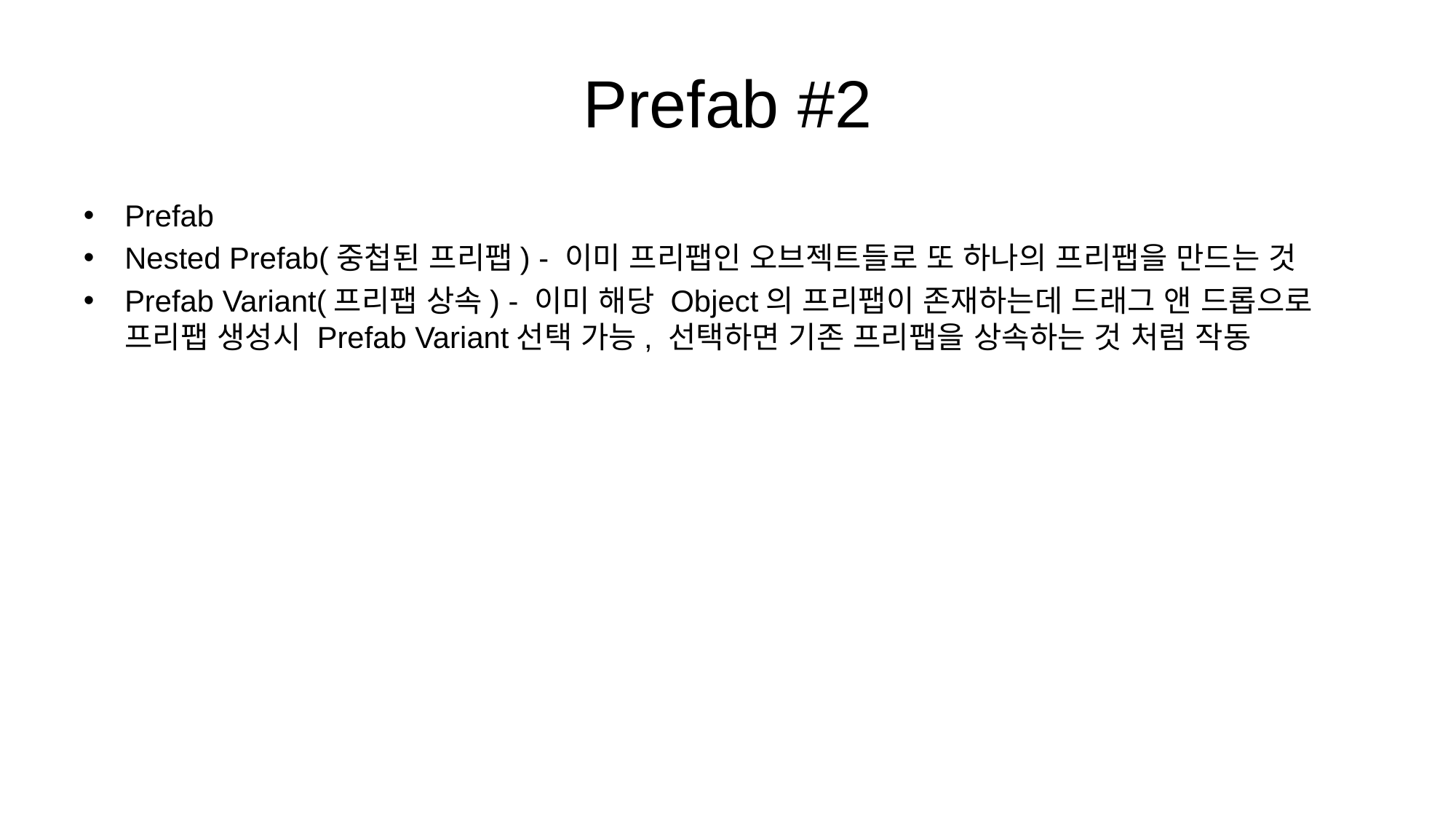

# Prefab #2
Prefab
Nested Prefab(중첩된 프리팹) - 이미 프리팹인 오브젝트들로 또 하나의 프리팹을 만드는 것
Prefab Variant(프리팹 상속) - 이미 해당 Object의 프리팹이 존재하는데 드래그 앤 드롭으로 프리팹 생성시 Prefab Variant선택 가능, 선택하면 기존 프리팹을 상속하는 것 처럼 작동